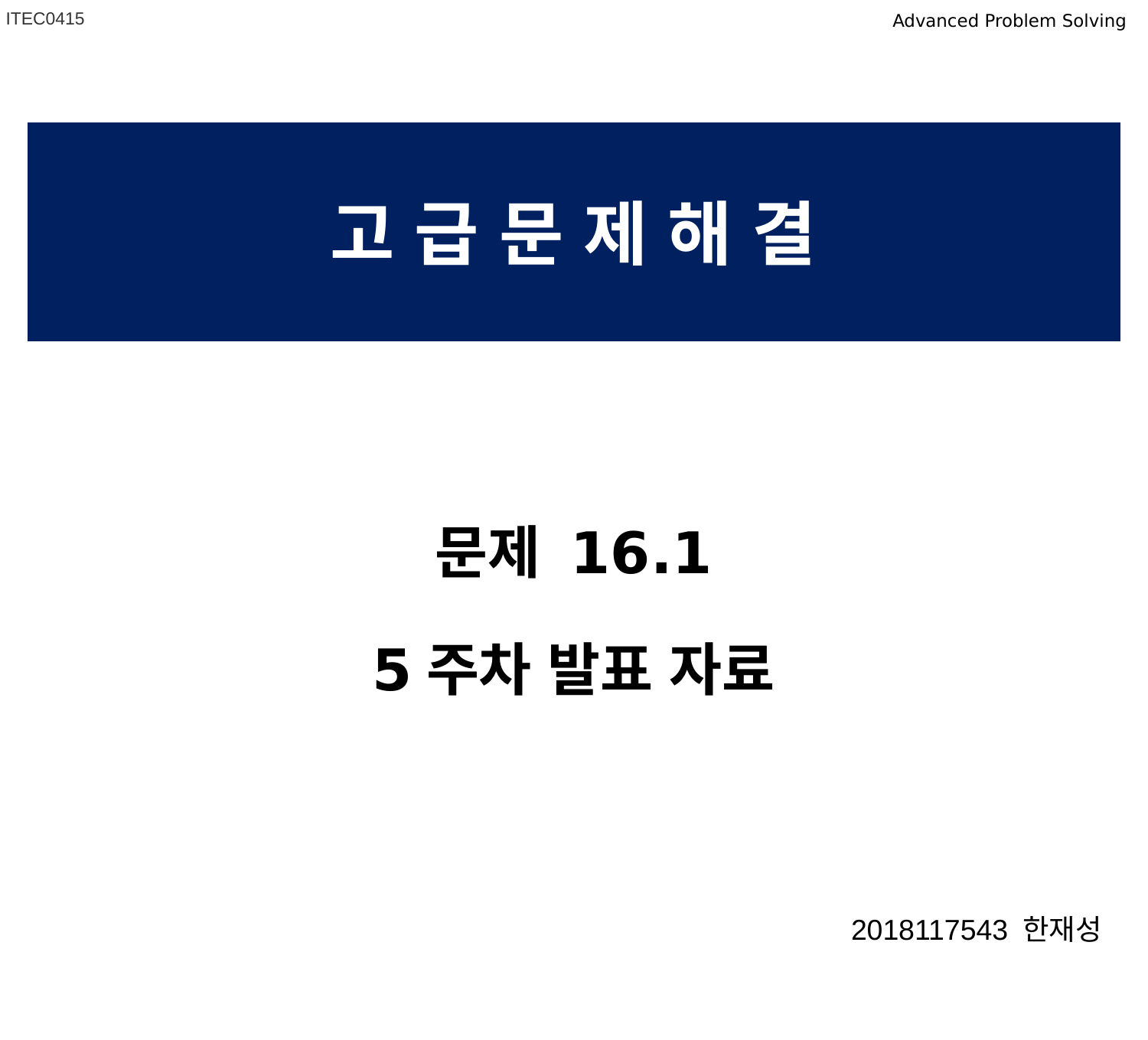

ITEC0415
Advanced Problem Solving
# 고 급 문 제 해 결
문제 16.1
5주차 발표 자료
2018117543 한재성